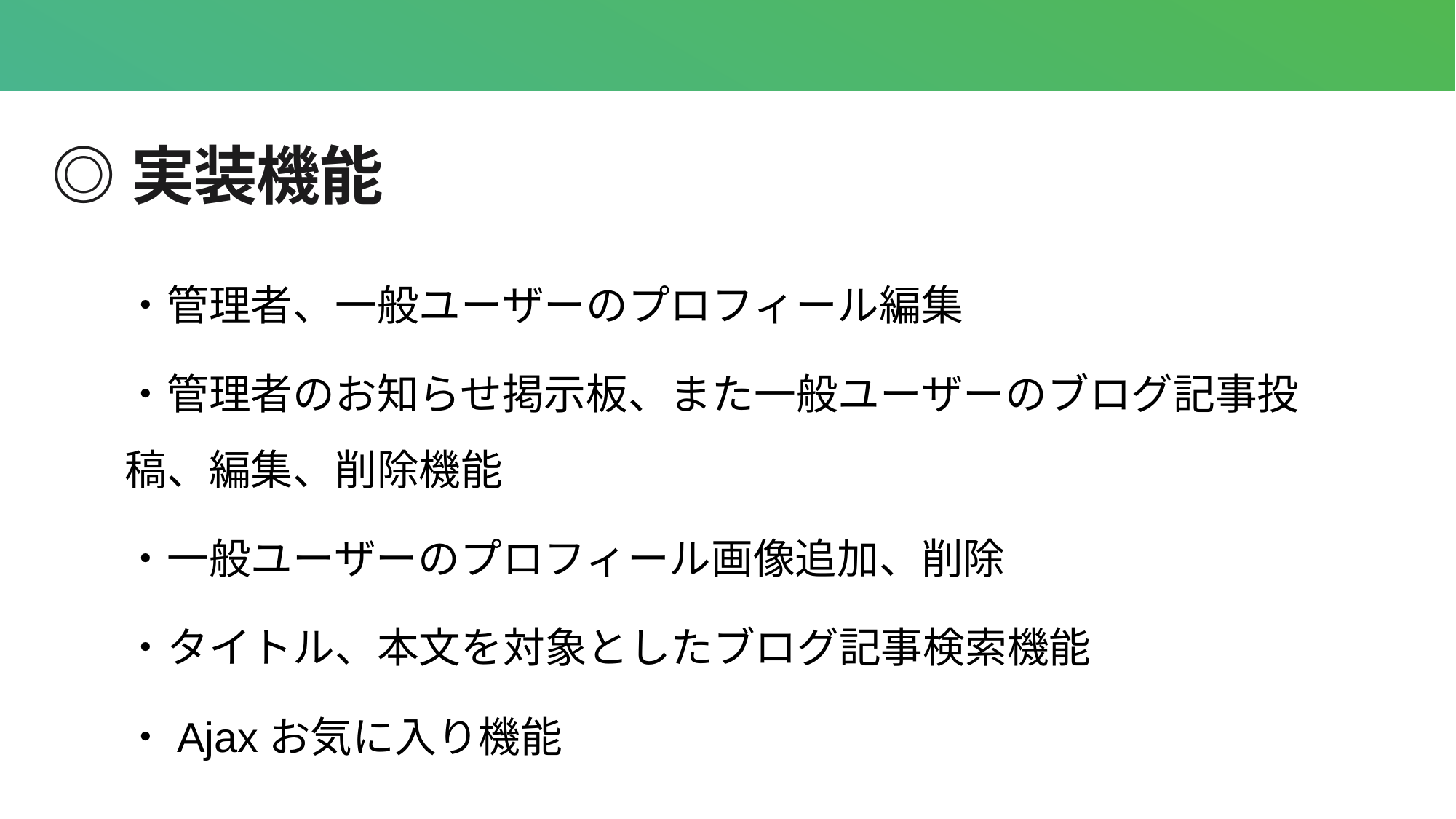

# ◎実装機能
・管理者、一般ユーザーのプロフィール編集
・管理者のお知らせ掲示板、また一般ユーザーのブログ記事投稿、編集、削除機能
・一般ユーザーのプロフィール画像追加、削除
・タイトル、本文を対象としたブログ記事検索機能
・Ajaxお気に入り機能